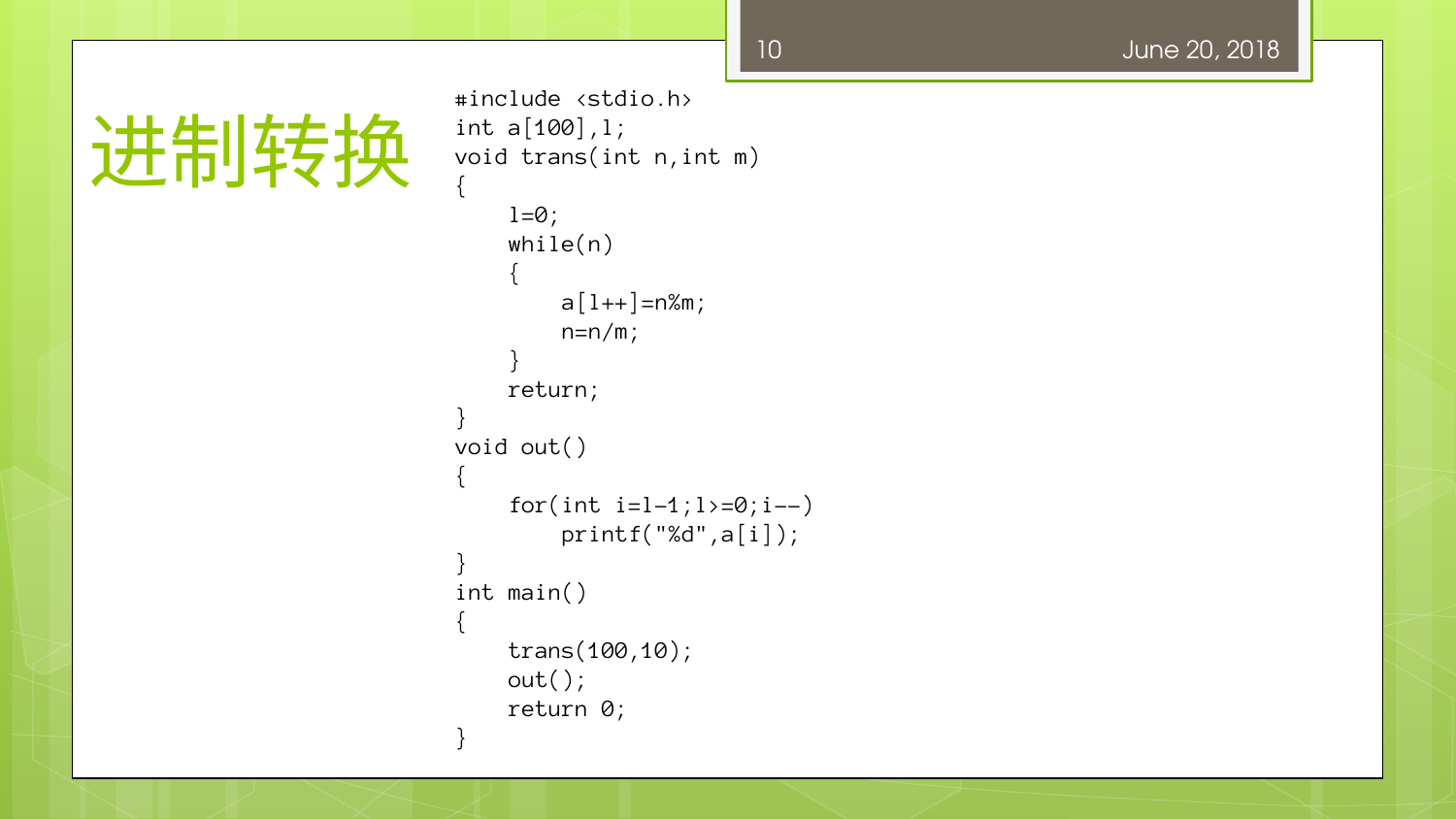

10
June 20, 2018
# 进制转换
#include <stdio.h>
int a[100],l;
void trans(int n,int m)
{
    l=0;
    while(n)
    {
        a[l++]=n%m;
        n=n/m;
    }
    return;
}
void out()
{
    for(int i=l-1;l>=0;i--)
        printf("%d",a[i]);
}
int main()
{
    trans(100,10);
    out();
    return 0;
}